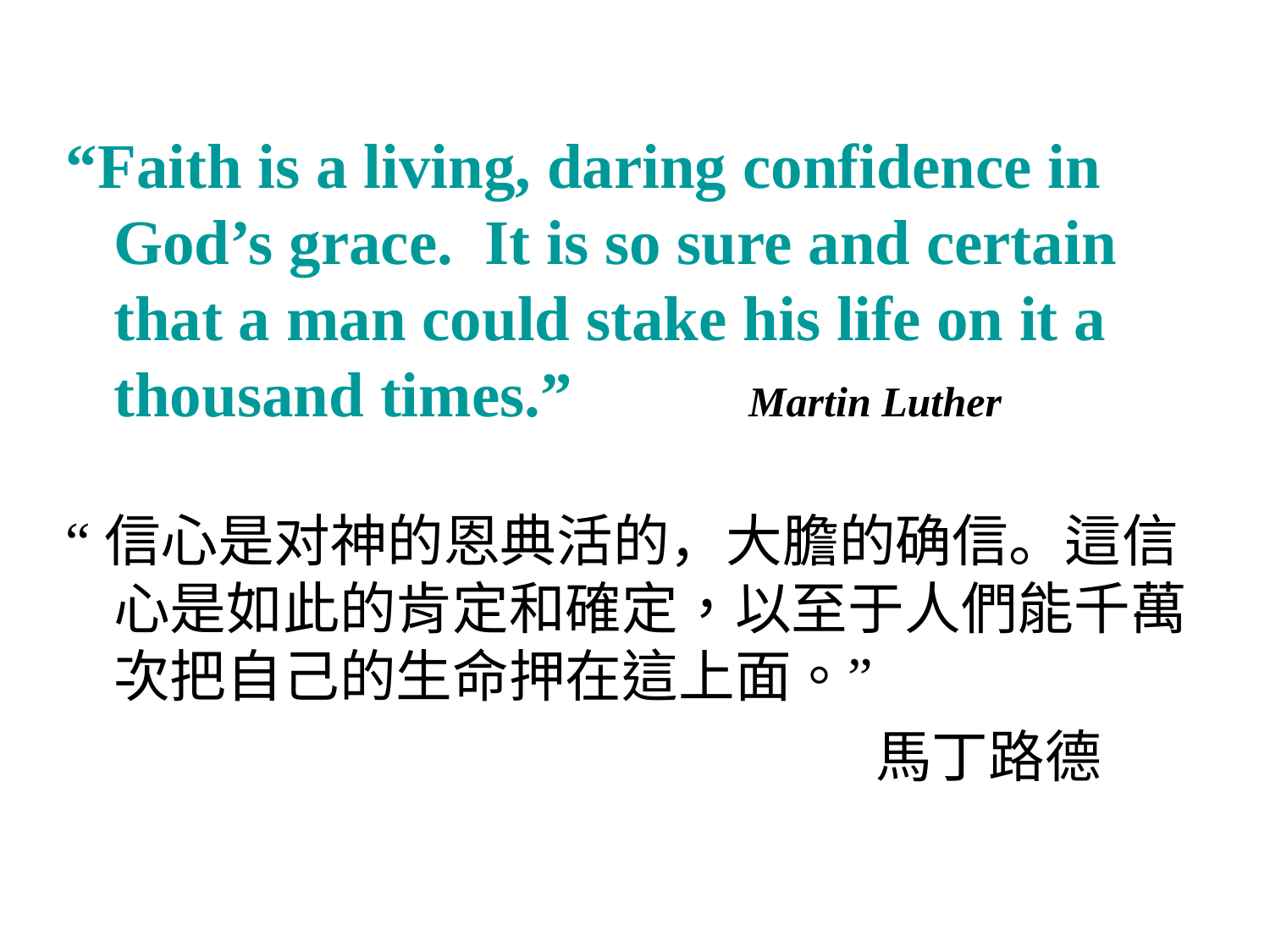

“Faith is a living, daring confidence in God’s grace.  It is so sure and certain that a man could stake his life on it a thousand times.”  		Martin Luther

“信心是对神的恩典活的，大膽的确信。這信心是如此的肯定和確定，以至于人們能千萬次把自己的生命押在這上面。”
							馬丁路德